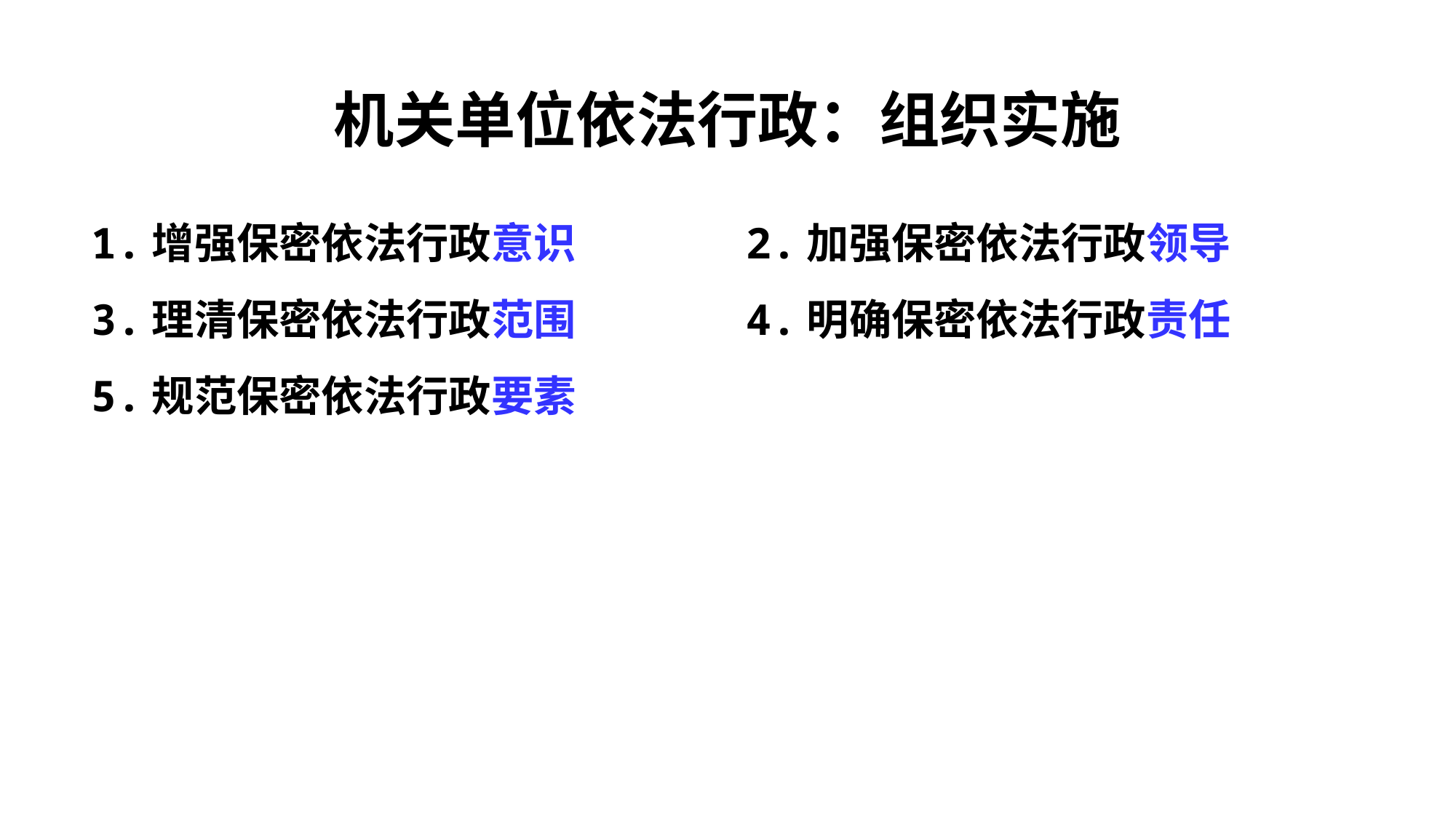

# 机关单位依法行政：组织实施
1.增强保密依法行政意识		2.加强保密依法行政领导
3.理清保密依法行政范围		4.明确保密依法行政责任
5.规范保密依法行政要素